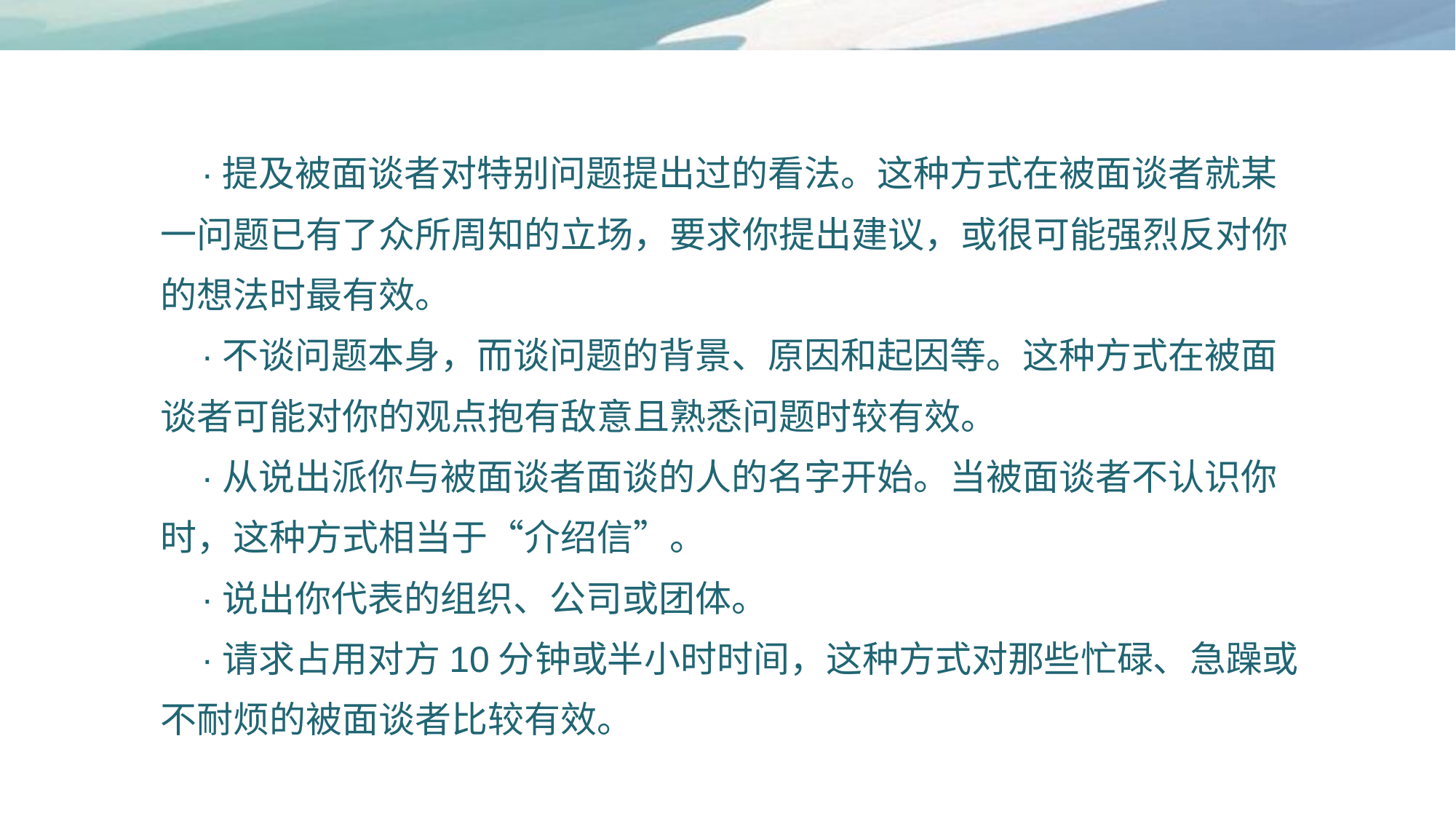

·提及被面谈者对特别问题提出过的看法。这种方式在被面谈者就某一问题已有了众所周知的立场，要求你提出建议，或很可能强烈反对你的想法时最有效。
    ·不谈问题本身，而谈问题的背景、原因和起因等。这种方式在被面谈者可能对你的观点抱有敌意且熟悉问题时较有效。
    ·从说出派你与被面谈者面谈的人的名字开始。当被面谈者不认识你时，这种方式相当于“介绍信”。
    ·说出你代表的组织、公司或团体。
    ·请求占用对方10分钟或半小时时间，这种方式对那些忙碌、急躁或不耐烦的被面谈者比较有效。